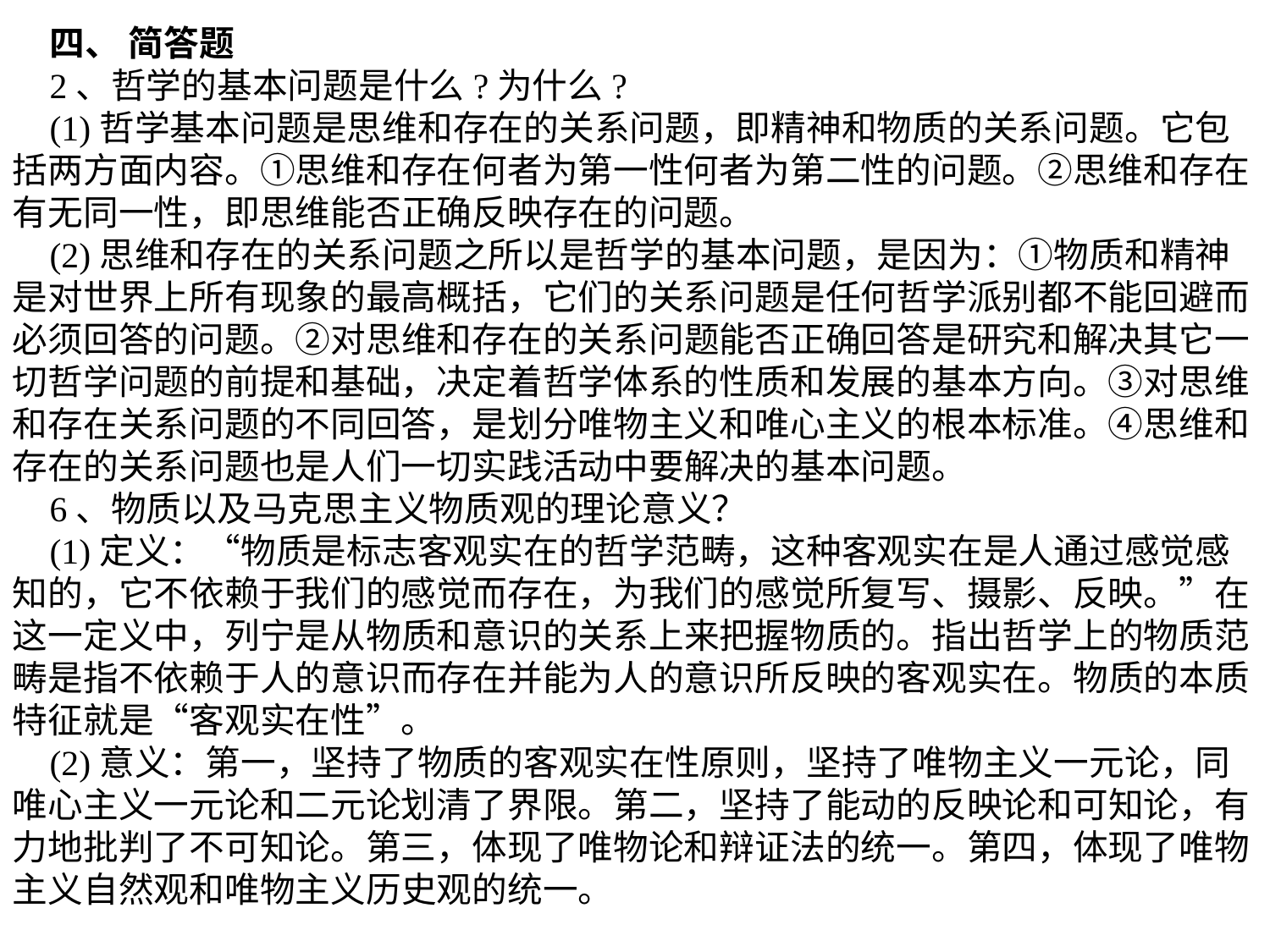

四、 简答题
2、哲学的基本问题是什么?为什么?
(1)哲学基本问题是思维和存在的关系问题，即精神和物质的关系问题。它包括两方面内容。①思维和存在何者为第一性何者为第二性的问题。②思维和存在有无同一性，即思维能否正确反映存在的问题。
(2)思维和存在的关系问题之所以是哲学的基本问题，是因为：①物质和精神是对世界上所有现象的最高概括，它们的关系问题是任何哲学派别都不能回避而必须回答的问题。②对思维和存在的关系问题能否正确回答是研究和解决其它一切哲学问题的前提和基础，决定着哲学体系的性质和发展的基本方向。③对思维和存在关系问题的不同回答，是划分唯物主义和唯心主义的根本标准。④思维和存在的关系问题也是人们一切实践活动中要解决的基本问题。
6、物质以及马克思主义物质观的理论意义？
(1)定义：“物质是标志客观实在的哲学范畴，这种客观实在是人通过感觉感知的，它不依赖于我们的感觉而存在，为我们的感觉所复写、摄影、反映。”在这一定义中，列宁是从物质和意识的关系上来把握物质的。指出哲学上的物质范畴是指不依赖于人的意识而存在并能为人的意识所反映的客观实在。物质的本质特征就是“客观实在性”。
(2)意义：第一，坚持了物质的客观实在性原则，坚持了唯物主义一元论，同唯心主义一元论和二元论划清了界限。第二，坚持了能动的反映论和可知论，有力地批判了不可知论。第三，体现了唯物论和辩证法的统一。第四，体现了唯物主义自然观和唯物主义历史观的统一。